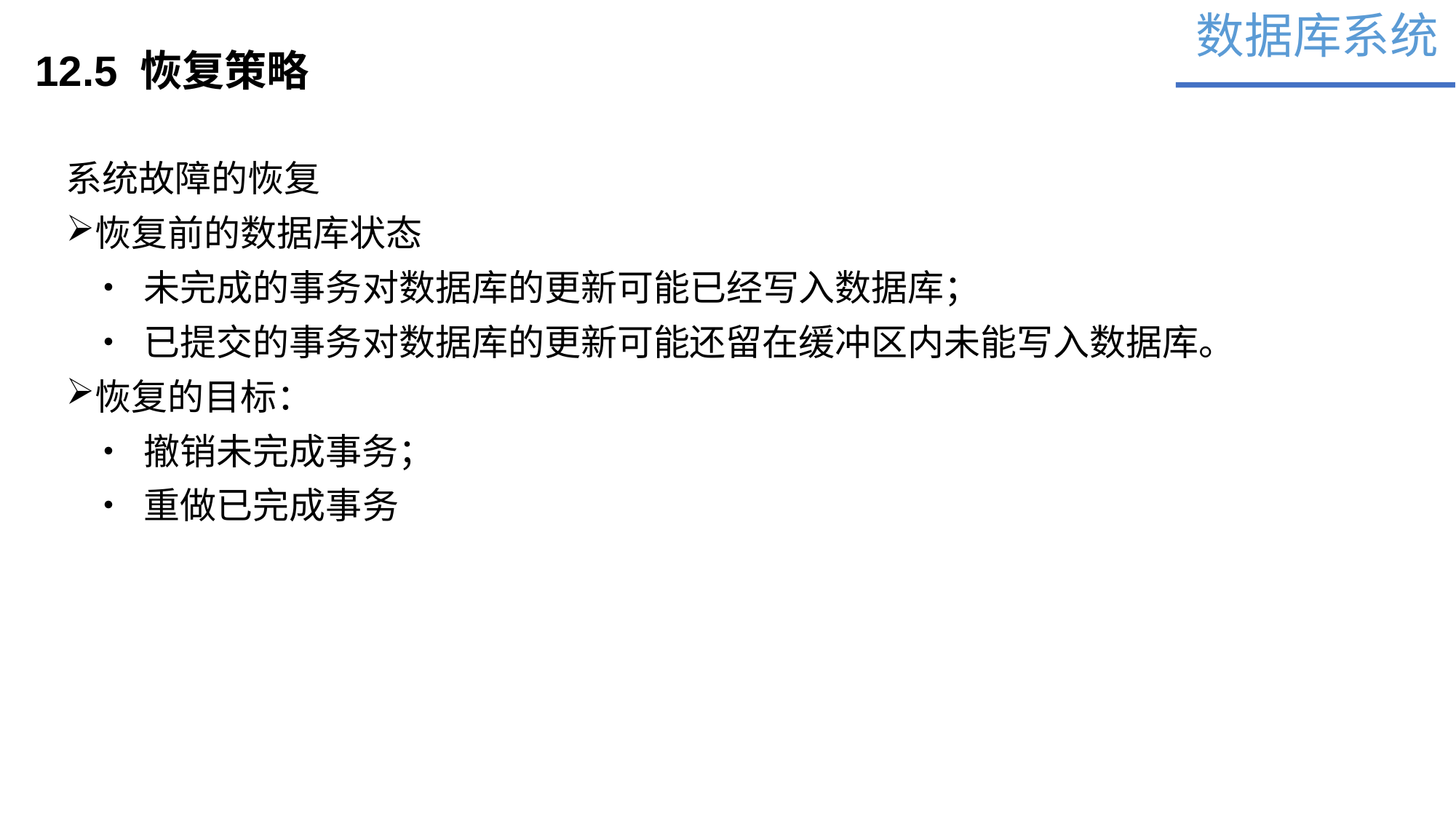

数据库系统
12.5 恢复策略

系统故障的恢复
恢复前的数据库状态
   • 未完成的事务对数据库的更新可能已经写入数据库；
   • 已提交的事务对数据库的更新可能还留在缓冲区内未能写入数据库。
恢复的目标：
   • 撤销未完成事务；
   • 重做已完成事务